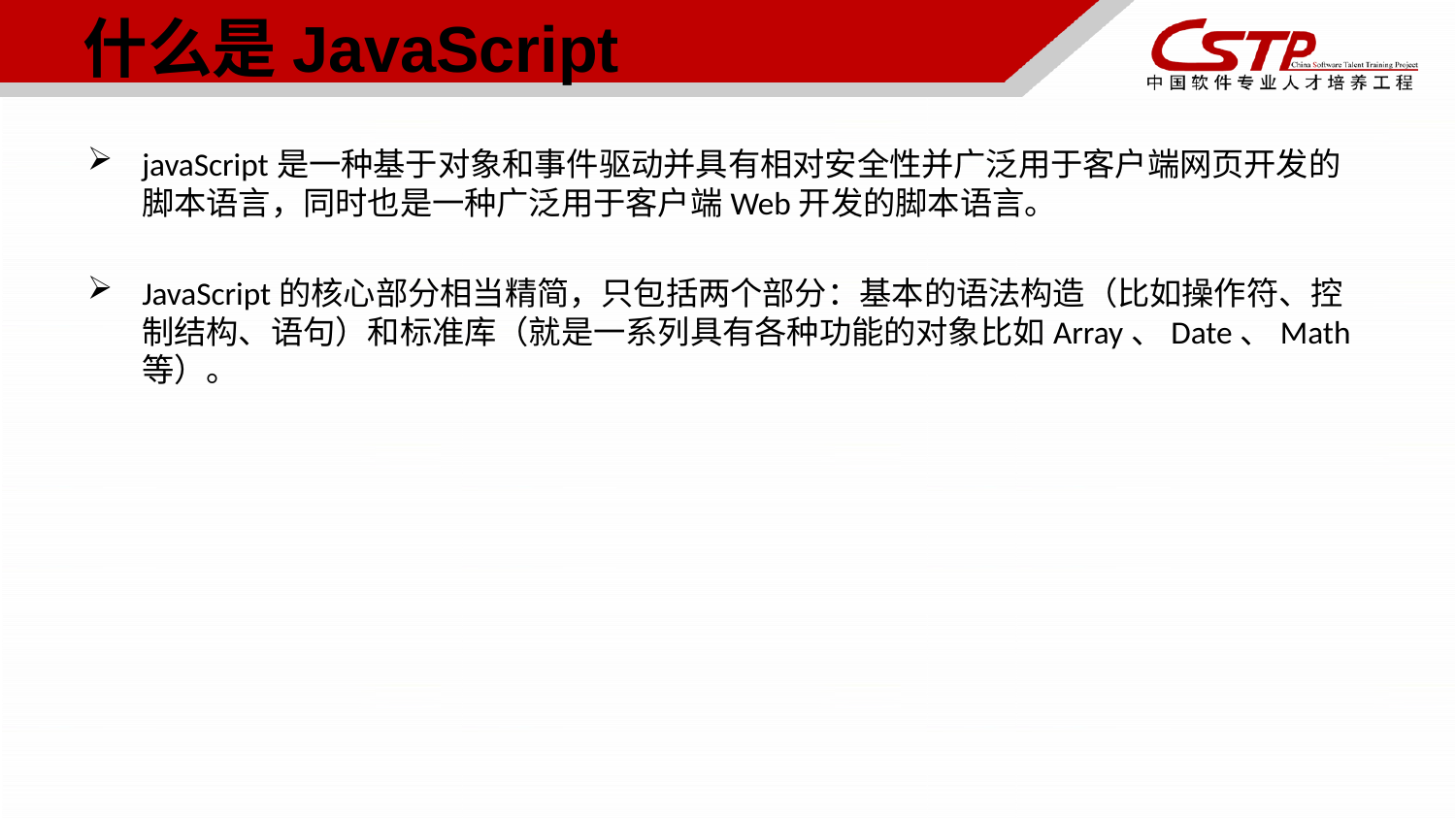

# 什么是JavaScript
javaScript是一种基于对象和事件驱动并具有相对安全性并广泛用于客户端网页开发的脚本语言，同时也是一种广泛用于客户端Web开发的脚本语言。

JavaScript的核心部分相当精简，只包括两个部分：基本的语法构造（比如操作符、控制结构、语句）和标准库（就是一系列具有各种功能的对象比如Array、Date、Math等）。